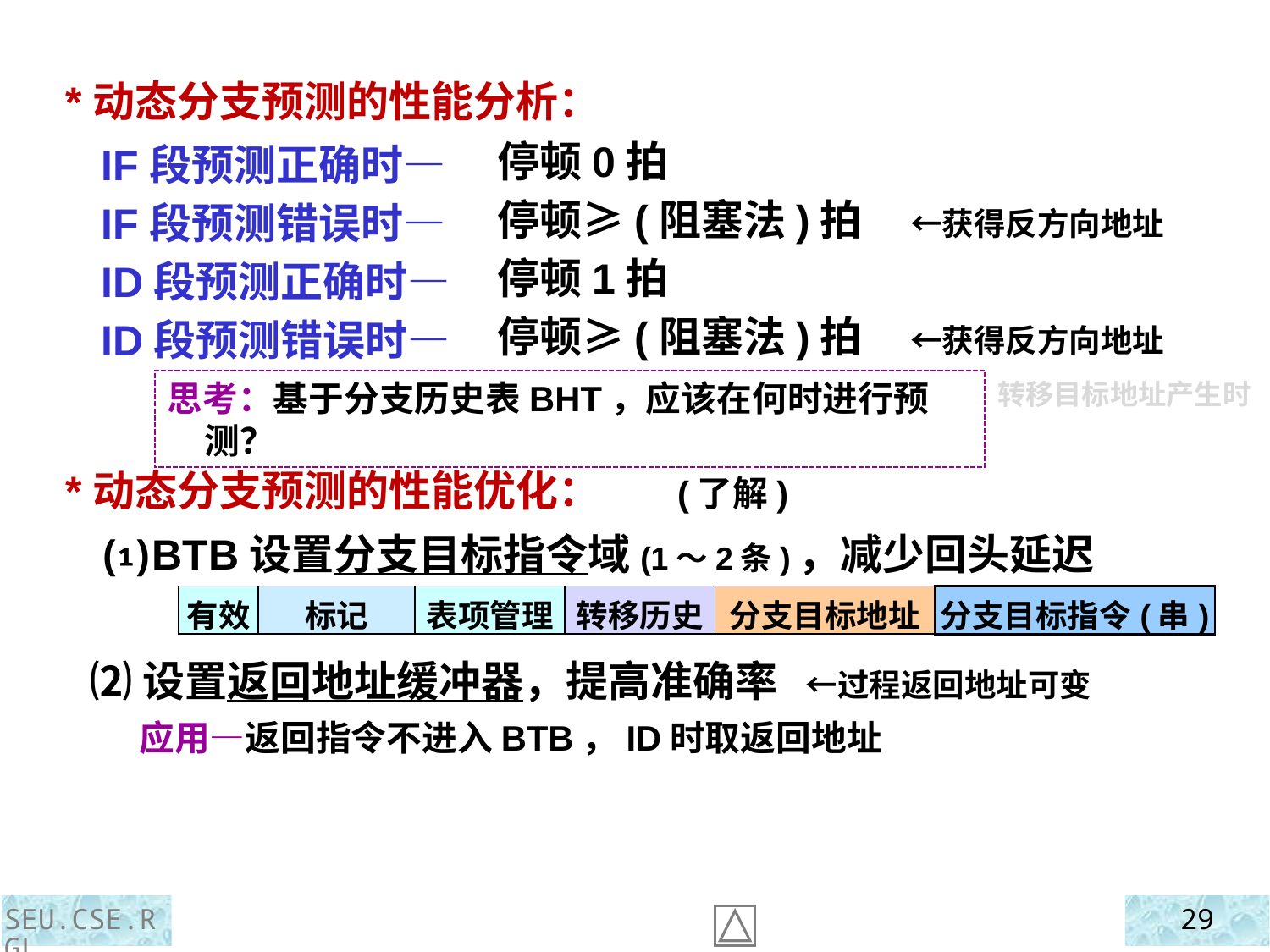

*动态分支预测的性能分析：
     IF段预测正确时—
     IF段预测错误时—
     ID段预测正确时—
     ID段预测错误时—
停顿0拍
停顿≥(阻塞法)拍     ←获得反方向地址
停顿1拍
停顿≥(阻塞法)拍     ←获得反方向地址
思考：基于分支历史表BHT，应该在何时进行预测？
转移目标地址产生时
  *动态分支预测的性能优化：       (了解)
     ⑴BTB设置分支目标指令域(1～2条)，减少回头延迟

     ⑵设置返回地址缓冲器，提高准确率   ←过程返回地址可变
           应用—返回指令不进入BTB，ID时取返回地址
| 有效 | 标记 | 表项管理 | 转移历史 | 分支目标地址 | 分支目标指令(串) |
| --- | --- | --- | --- | --- | --- |
SEU.CSE.RGL
29